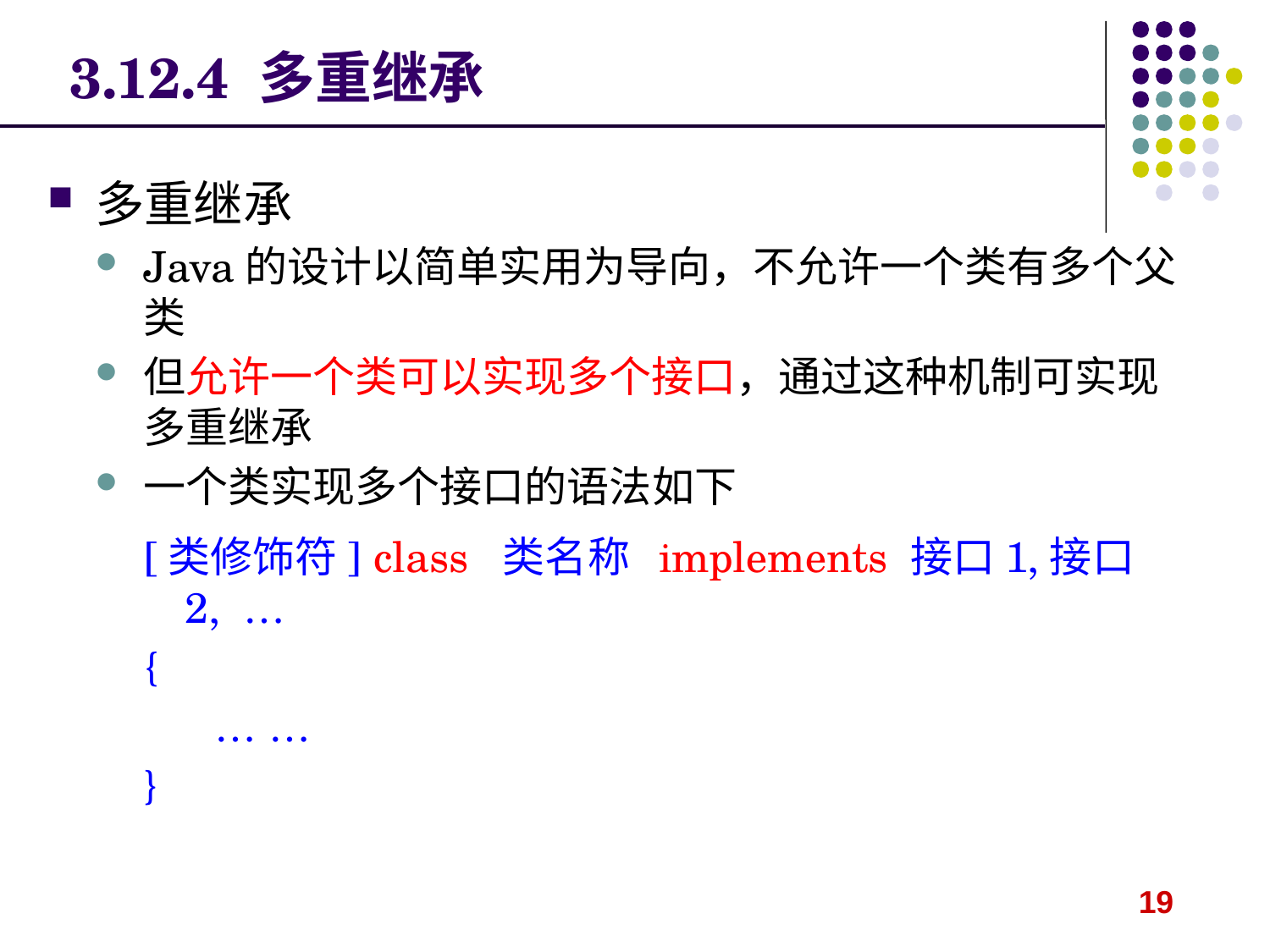

# 3.12.4 多重继承
多重继承
Java的设计以简单实用为导向，不允许一个类有多个父类
但允许一个类可以实现多个接口，通过这种机制可实现多重继承
一个类实现多个接口的语法如下
[类修饰符] class  类名称  implements 接口1,接口2,  …
{
      … …
}